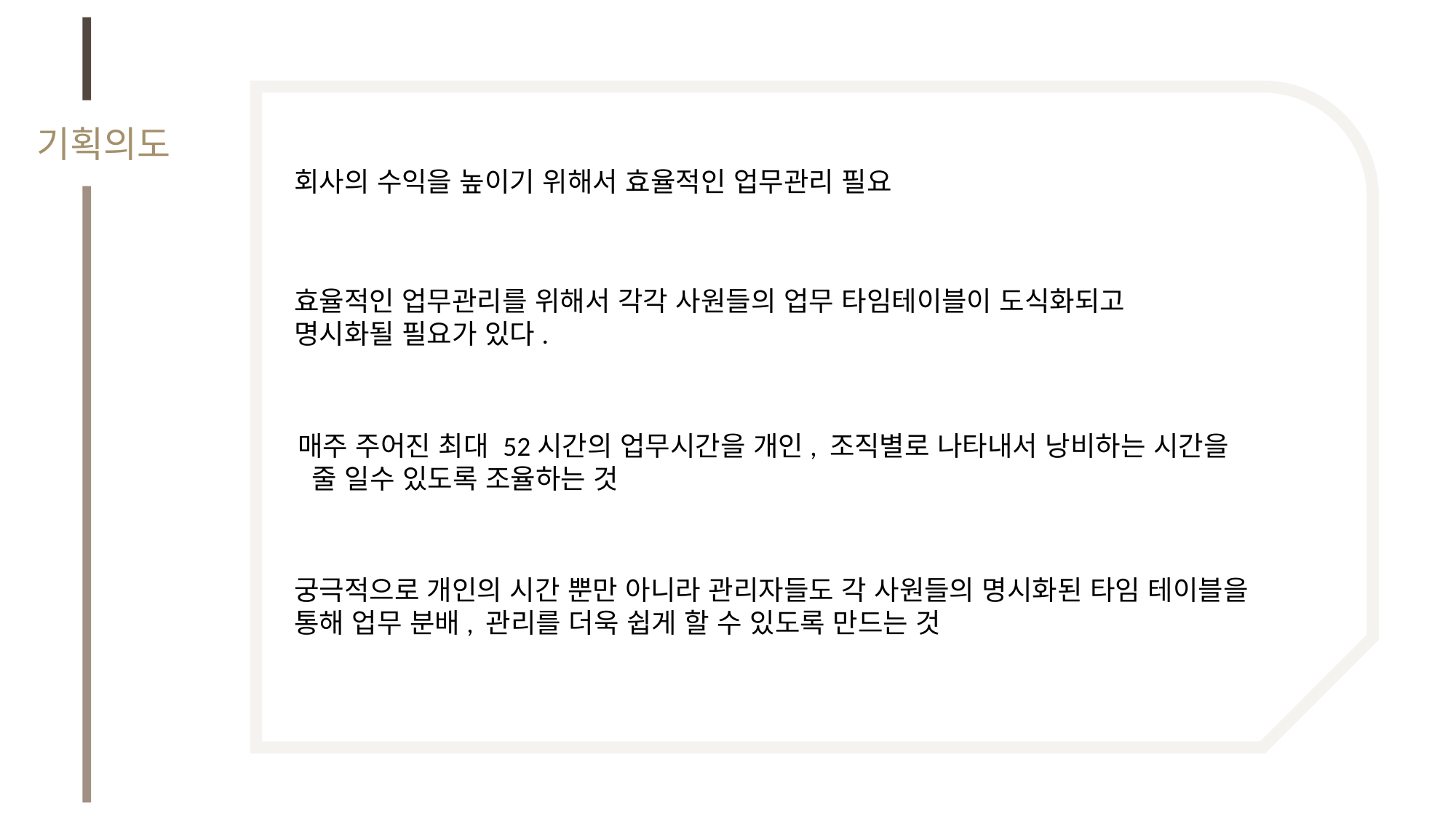

기획의도
회사의 수익을 높이기 위해서 효율적인 업무관리 필요

효율적인 업무관리를 위해서 각각 사원들의 업무 타임테이블이 도식화되고
명시화될 필요가 있다.
매주 주어진 최대 52시간의 업무시간을 개인, 조직별로 나타내서 낭비하는 시간을
 줄 일수 있도록 조율하는 것
we are the profesional
궁극적으로 개인의 시간 뿐만 아니라 관리자들도 각 사원들의 명시화된 타임 테이블을
통해 업무 분배, 관리를 더욱 쉽게 할 수 있도록 만드는 것